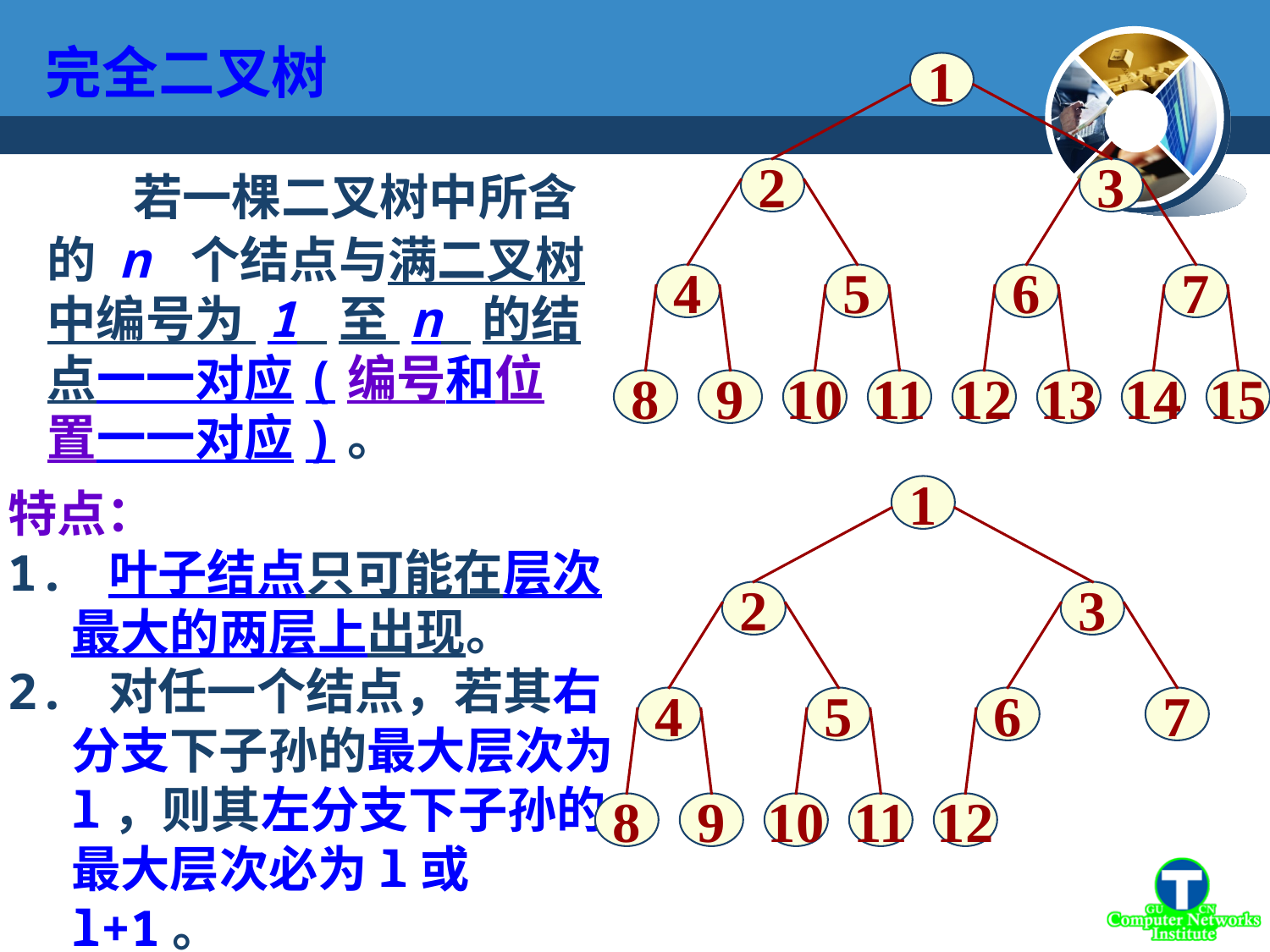

完全二叉树
1

2
3

4
5
6
7

8
9
10
11
12
13
14
15
     若一棵二叉树中所含的 n 个结点与满二叉树中编号为 1 至 n 的结点一一对应(编号和位置一一对应)。
特点：
1. 叶子结点只可能在层次最大的两层上出现。
2. 对任一个结点，若其右分支下子孙的最大层次为l，则其左分支下子孙的最大层次必为l或l+1。
1

2
3

4
5
6
7

8
9
10
11
12
26